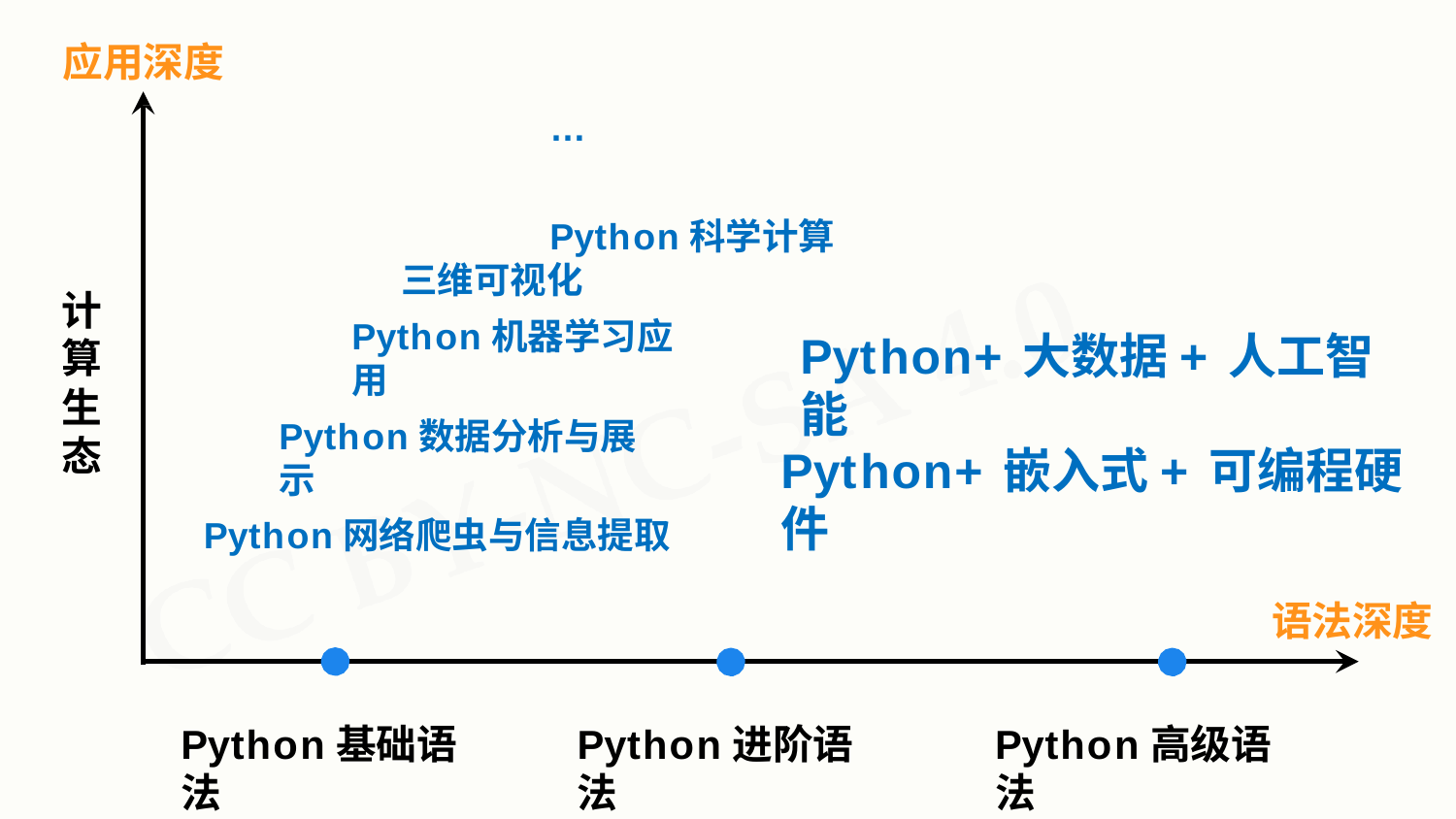

# 应用深度

…

Python科学计算三维可视化

计 算 生 态
Python机器学习应用
Python+大数据+人工智能
Python数据分析与展示
Python+嵌入式+可编程硬件

Python网络爬虫与信息提取

语法深度

Python基础语法
Python进阶语法
Python高级语法